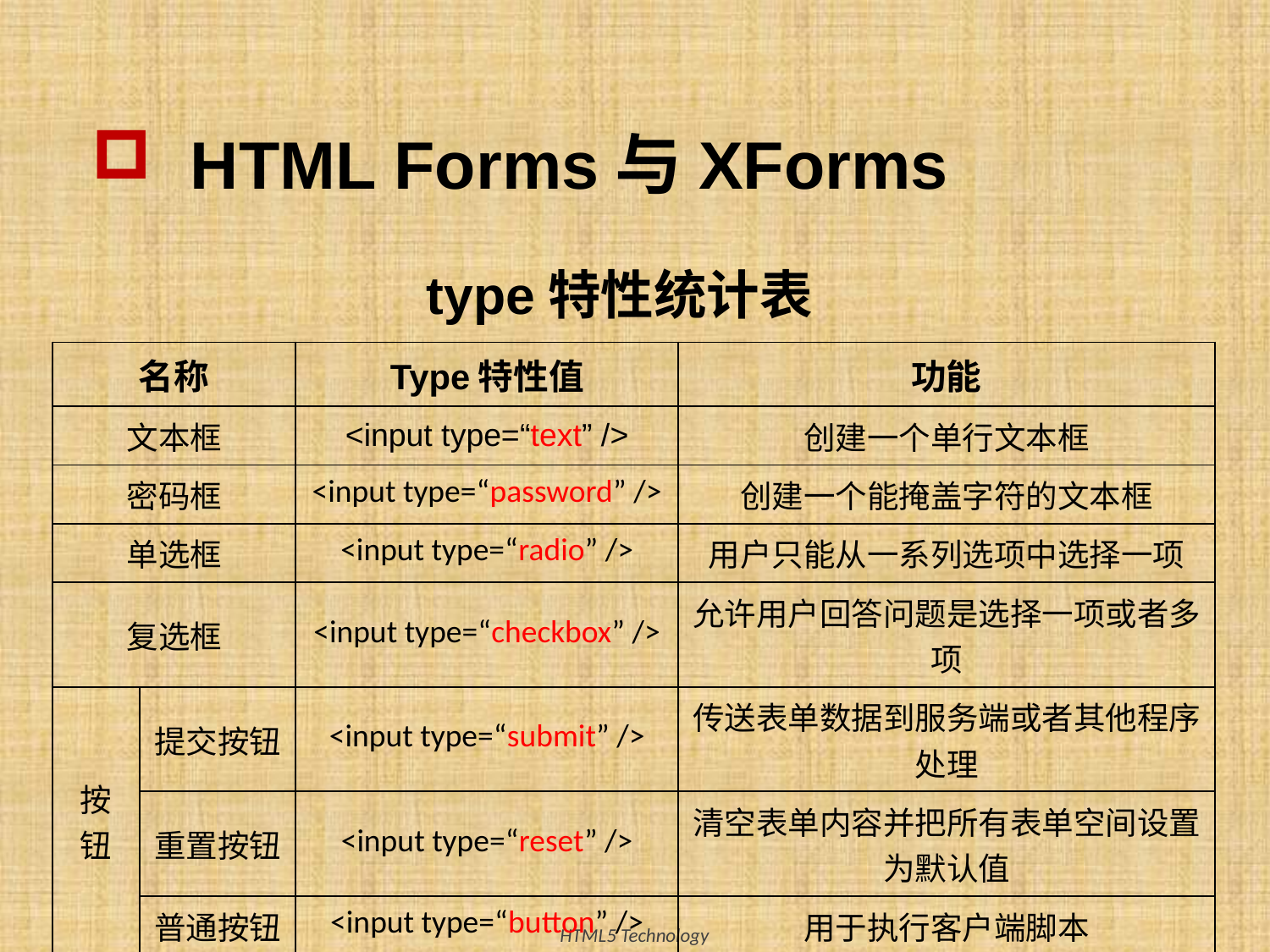

# HTML Forms与XForms
type特性统计表
| 名称 |  | Type特性值 | 功能 |
| --- | --- | --- | --- |
| 文本框 |  | <input type=“text” /> | 创建一个单行文本框 |
| 密码框 |  | <input type=“password” /> | 创建一个能掩盖字符的文本框 |
| 单选框 |  | <input type=“radio” /> | 用户只能从一系列选项中选择一项 |
| 复选框 |  | <input type=“checkbox” /> | 允许用户回答问题是选择一项或者多项 |
| 按钮 | 提交按钮 | <input type=“submit” /> | 传送表单数据到服务端或者其他程序处理 |
|  | 重置按钮 | <input type=“reset” /> | 清空表单内容并把所有表单空间设置为默认值 |
|  | 普通按钮 | <input type=“button” /> | 用于执行客户端脚本 |
9
HTML5 Technology